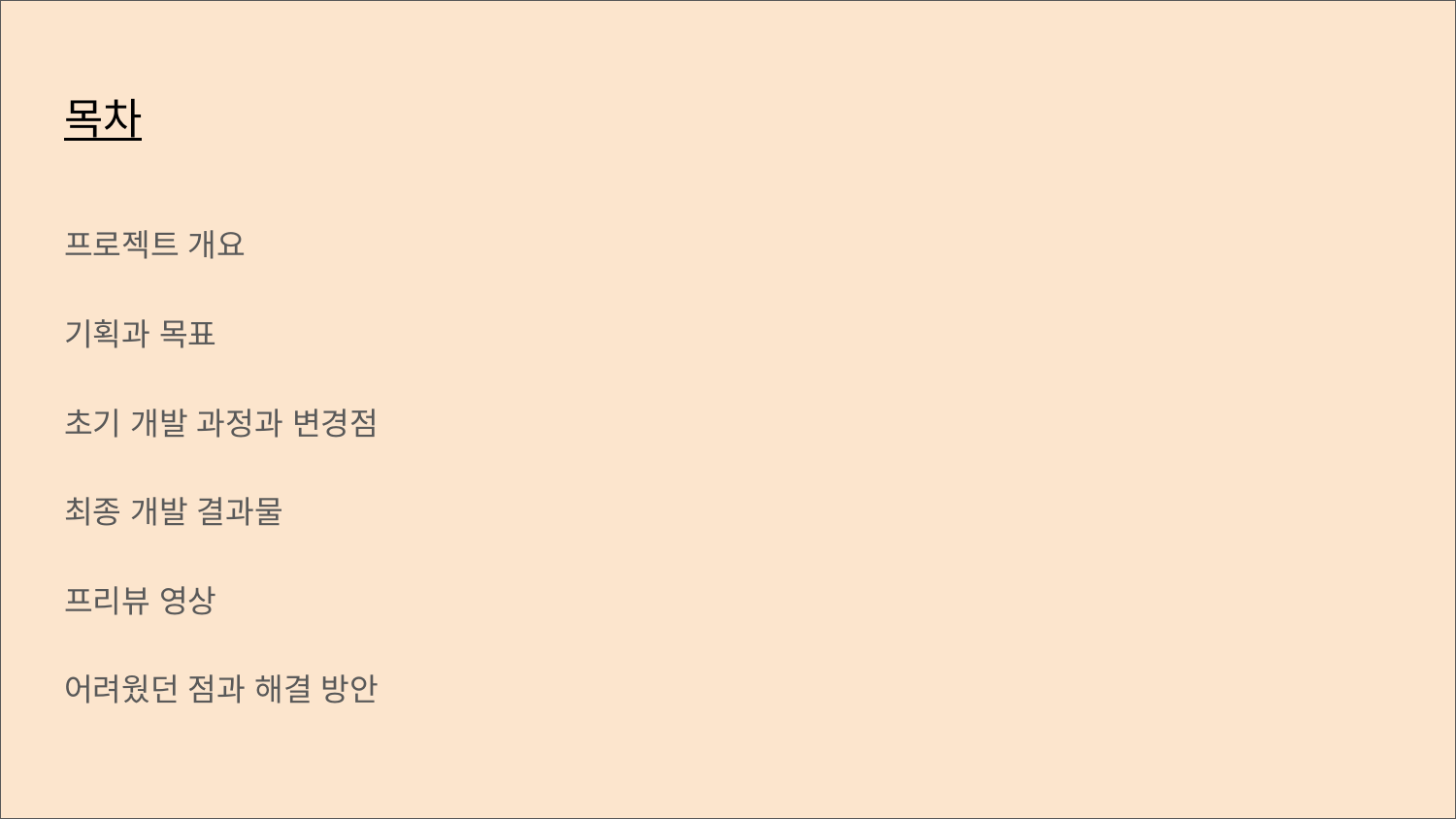

# 목차
프로젝트 개요
기획과 목표
초기 개발 과정과 변경점
최종 개발 결과물
프리뷰 영상
어려웠던 점과 해결 방안